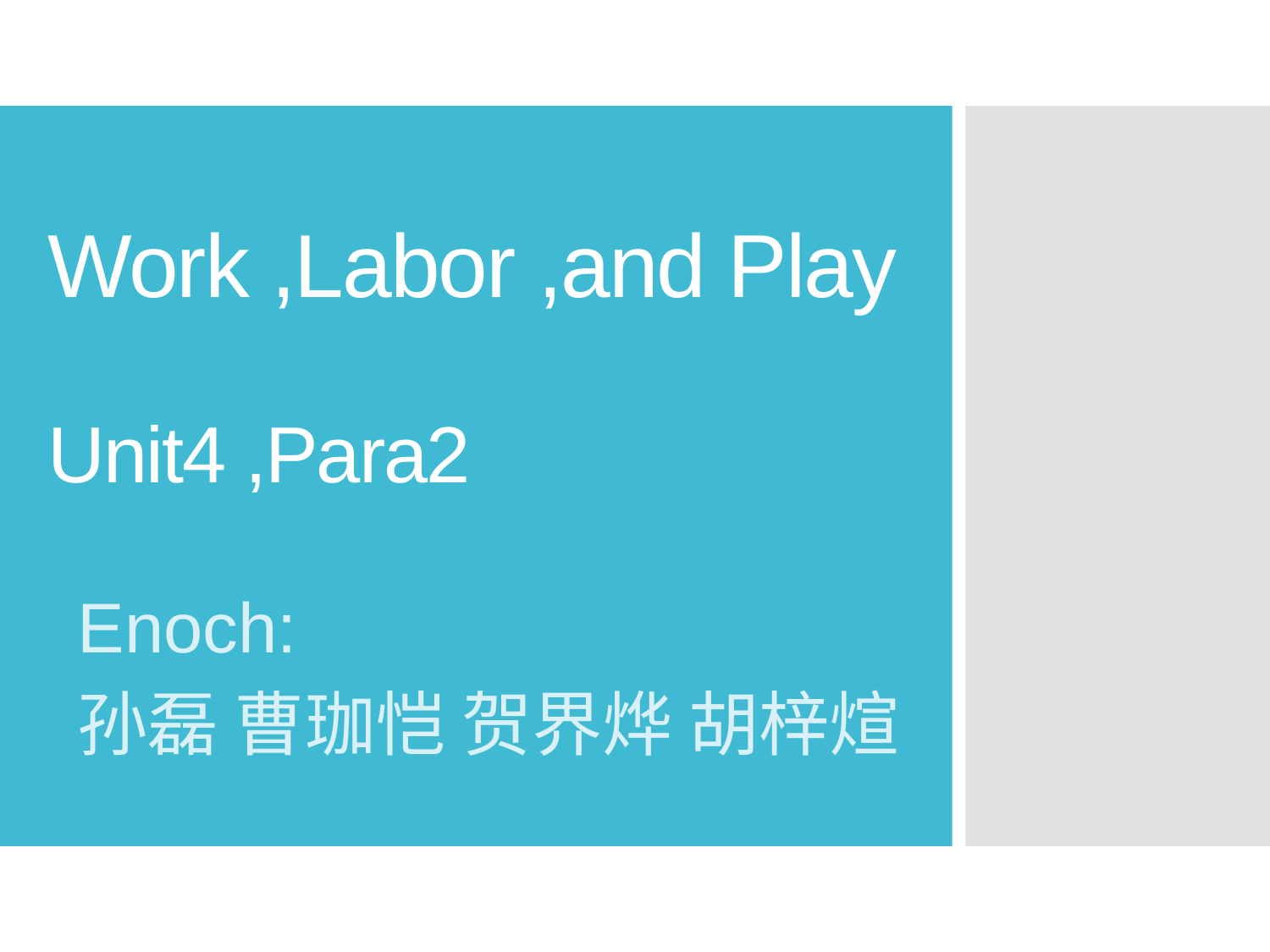

# Work ,Labor ,and Play Unit4 ,Para2
Enoch:
孙磊 曹珈恺 贺界烨 胡梓煊